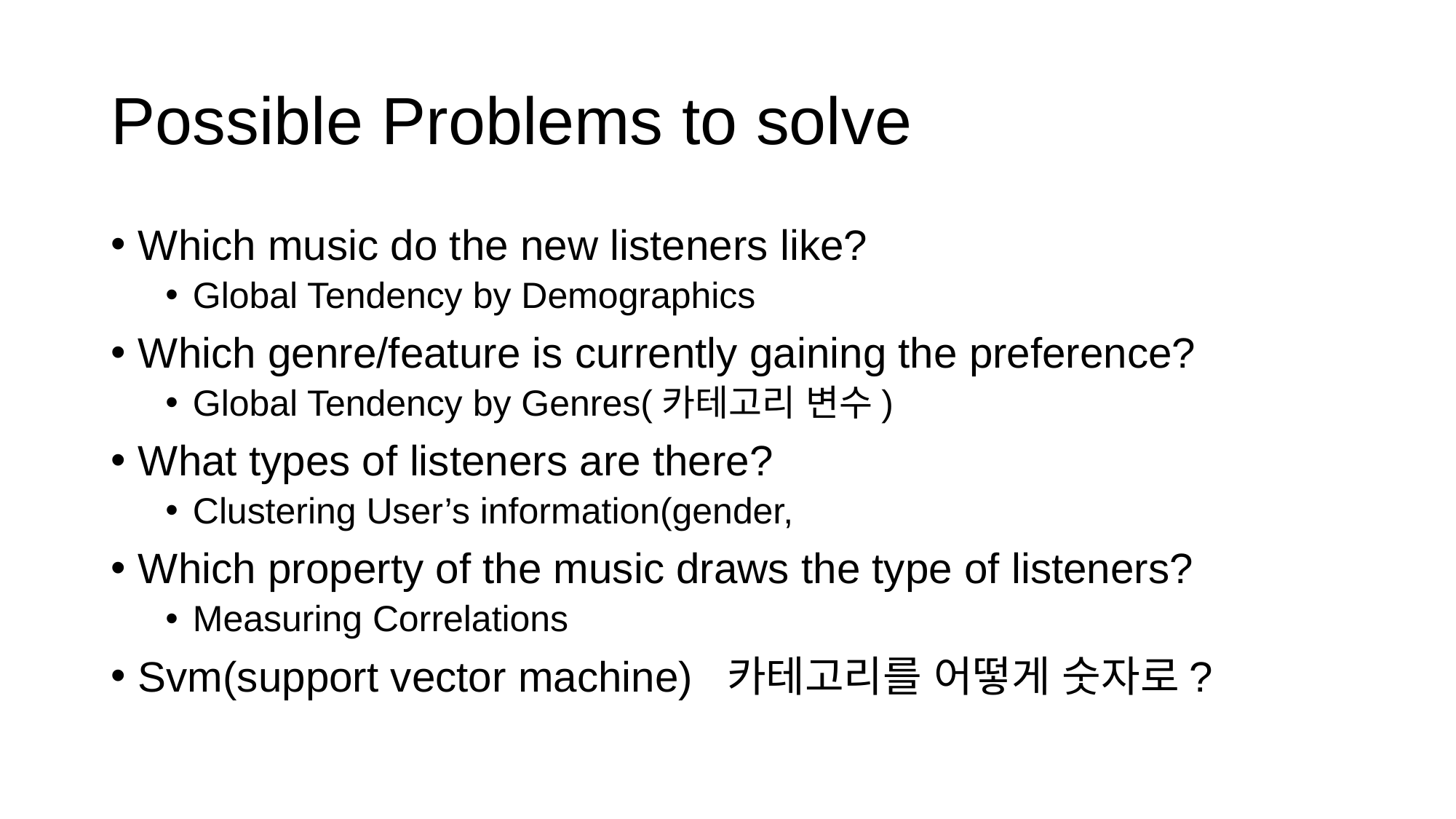

# Possible Problems to solve
Which music do the new listeners like?
Global Tendency by Demographics
Which genre/feature is currently gaining the preference?
Global Tendency by Genres(카테고리 변수)
What types of listeners are there?
Clustering User’s information(gender,
Which property of the music draws the type of listeners?
Measuring Correlations
Svm(support vector machine)  카테고리를 어떻게 숫자로?